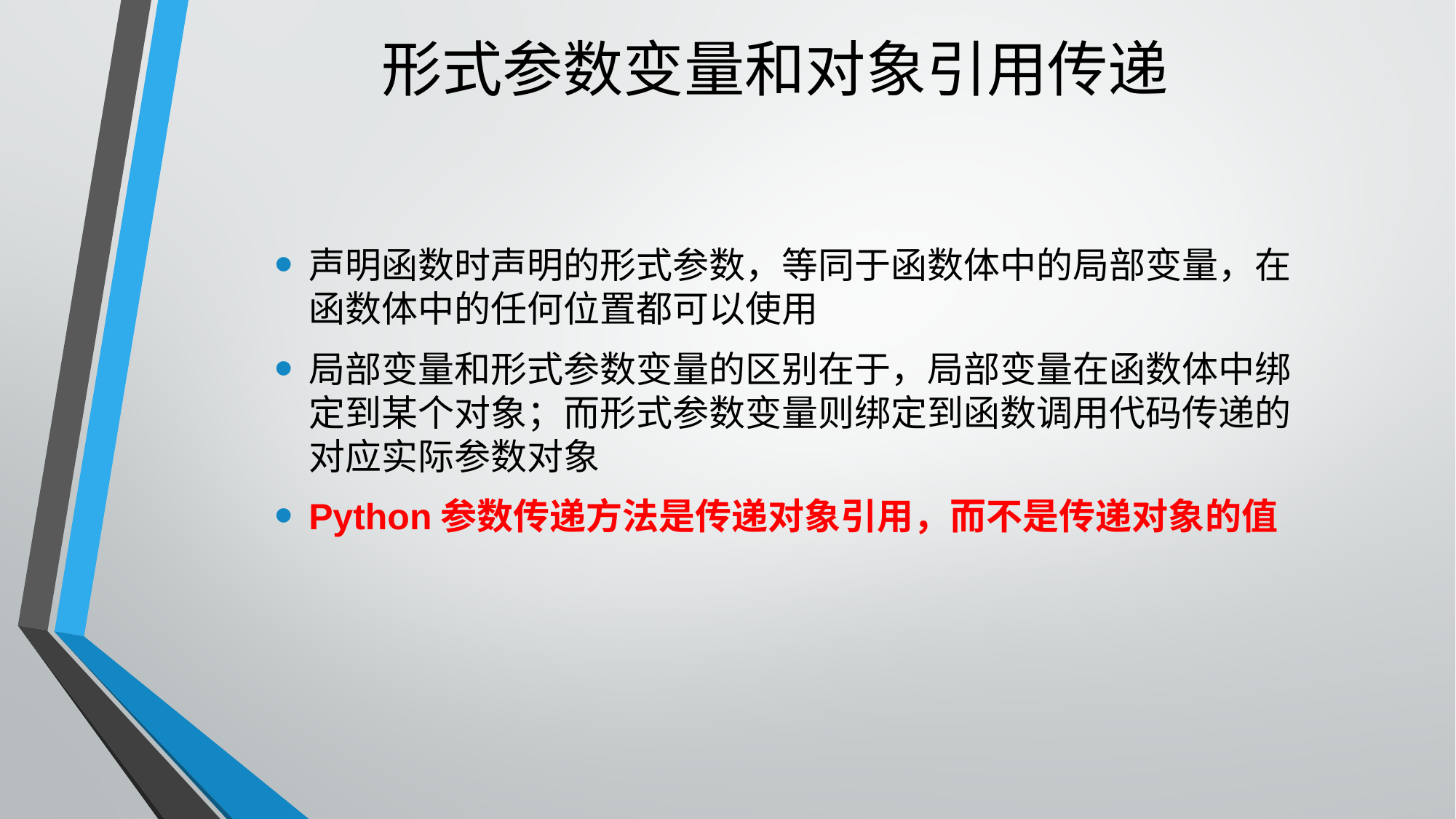

# 形式参数变量和对象引用传递
声明函数时声明的形式参数，等同于函数体中的局部变量，在函数体中的任何位置都可以使用
局部变量和形式参数变量的区别在于，局部变量在函数体中绑定到某个对象；而形式参数变量则绑定到函数调用代码传递的对应实际参数对象
Python参数传递方法是传递对象引用，而不是传递对象的值